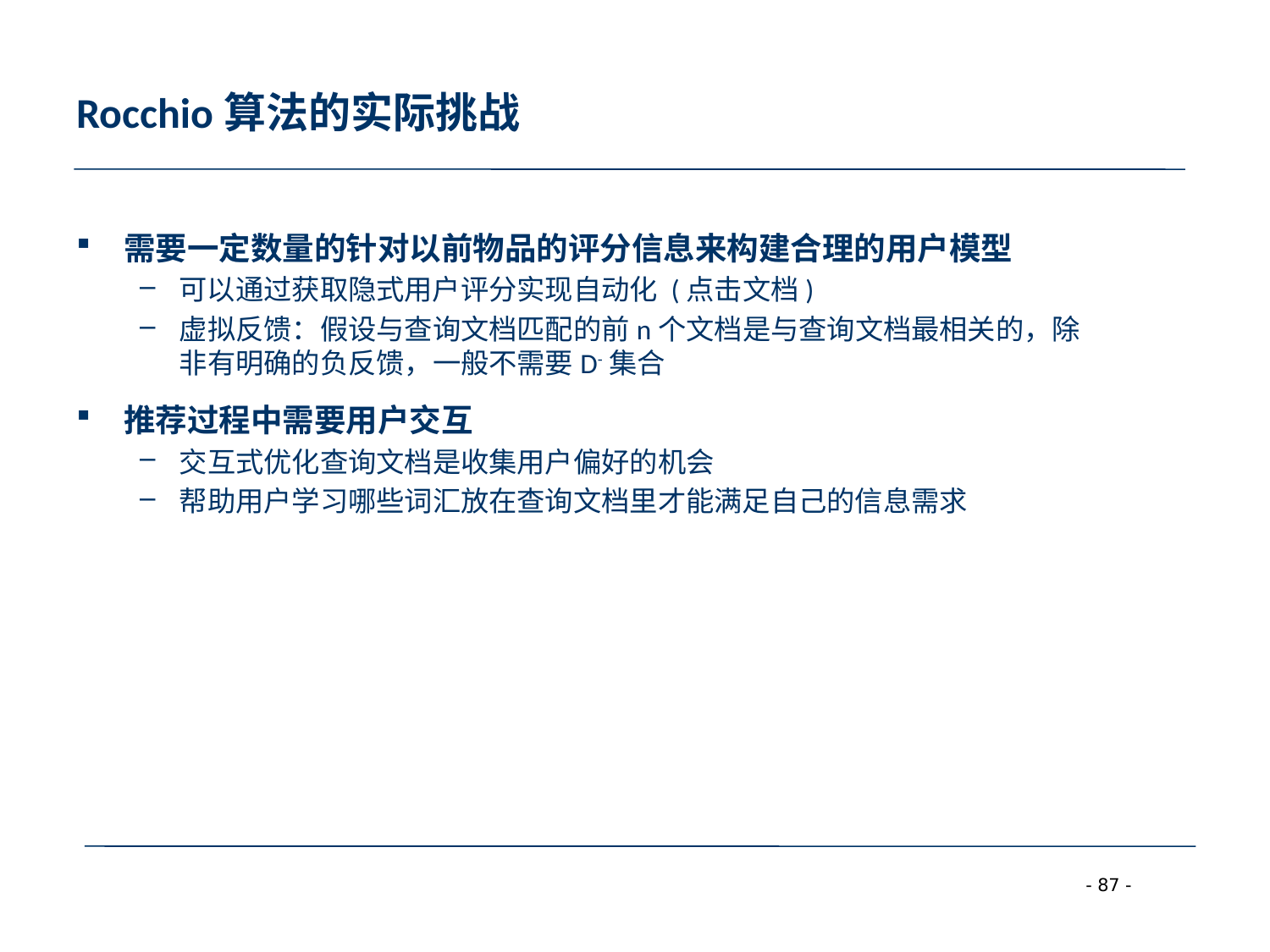

# Rocchio算法的实际挑战
需要一定数量的针对以前物品的评分信息来构建合理的用户模型
可以通过获取隐式用户评分实现自动化 (点击文档)
虚拟反馈：假设与查询文档匹配的前n个文档是与查询文档最相关的，除非有明确的负反馈，一般不需要D-集合
推荐过程中需要用户交互
交互式优化查询文档是收集用户偏好的机会
帮助用户学习哪些词汇放在查询文档里才能满足自己的信息需求